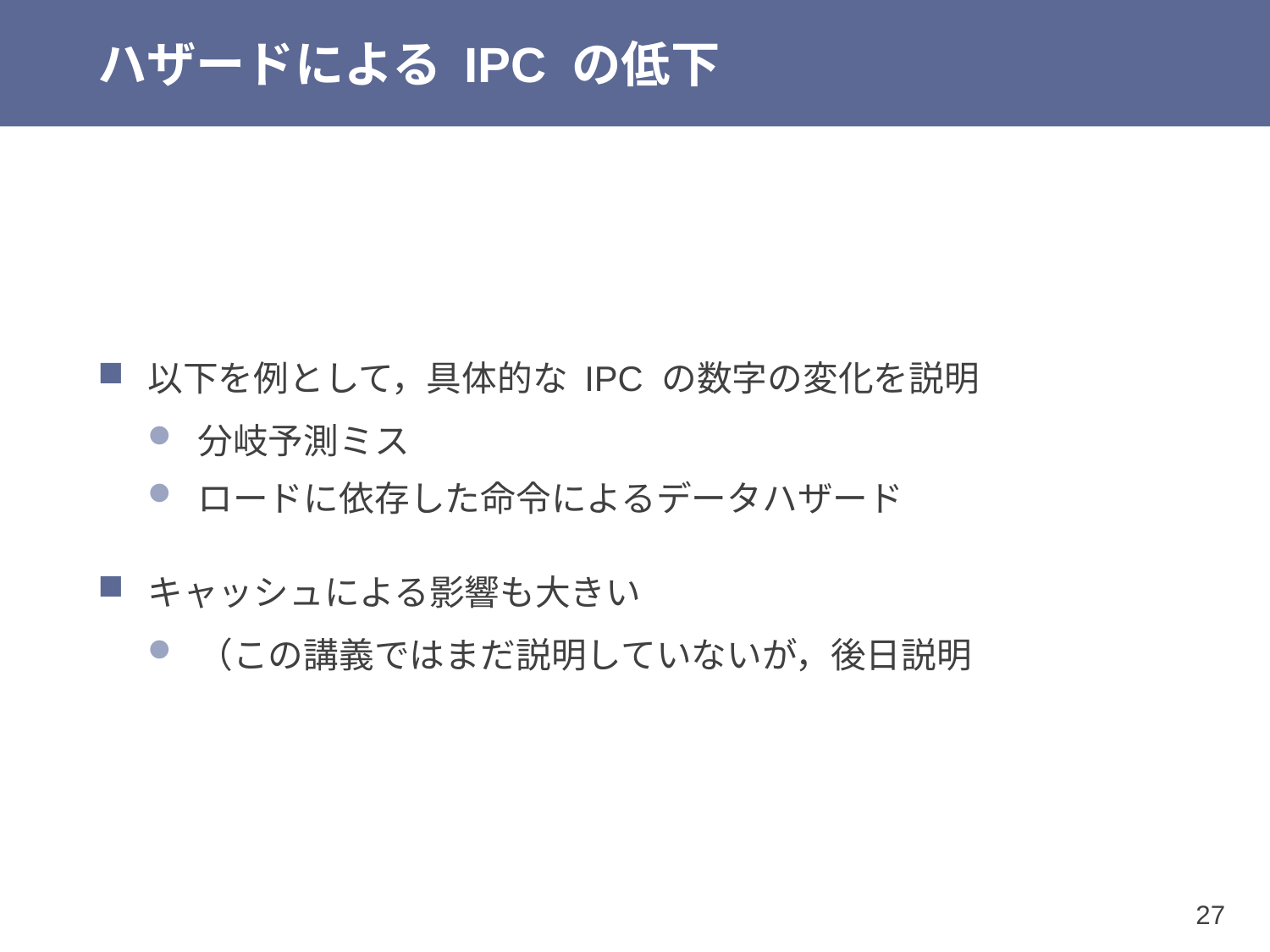

# ハザードによる IPC の低下
以下を例として，具体的な IPC の数字の変化を説明
分岐予測ミス
ロードに依存した命令によるデータハザード
キャッシュによる影響も大きい
（この講義ではまだ説明していないが，後日説明